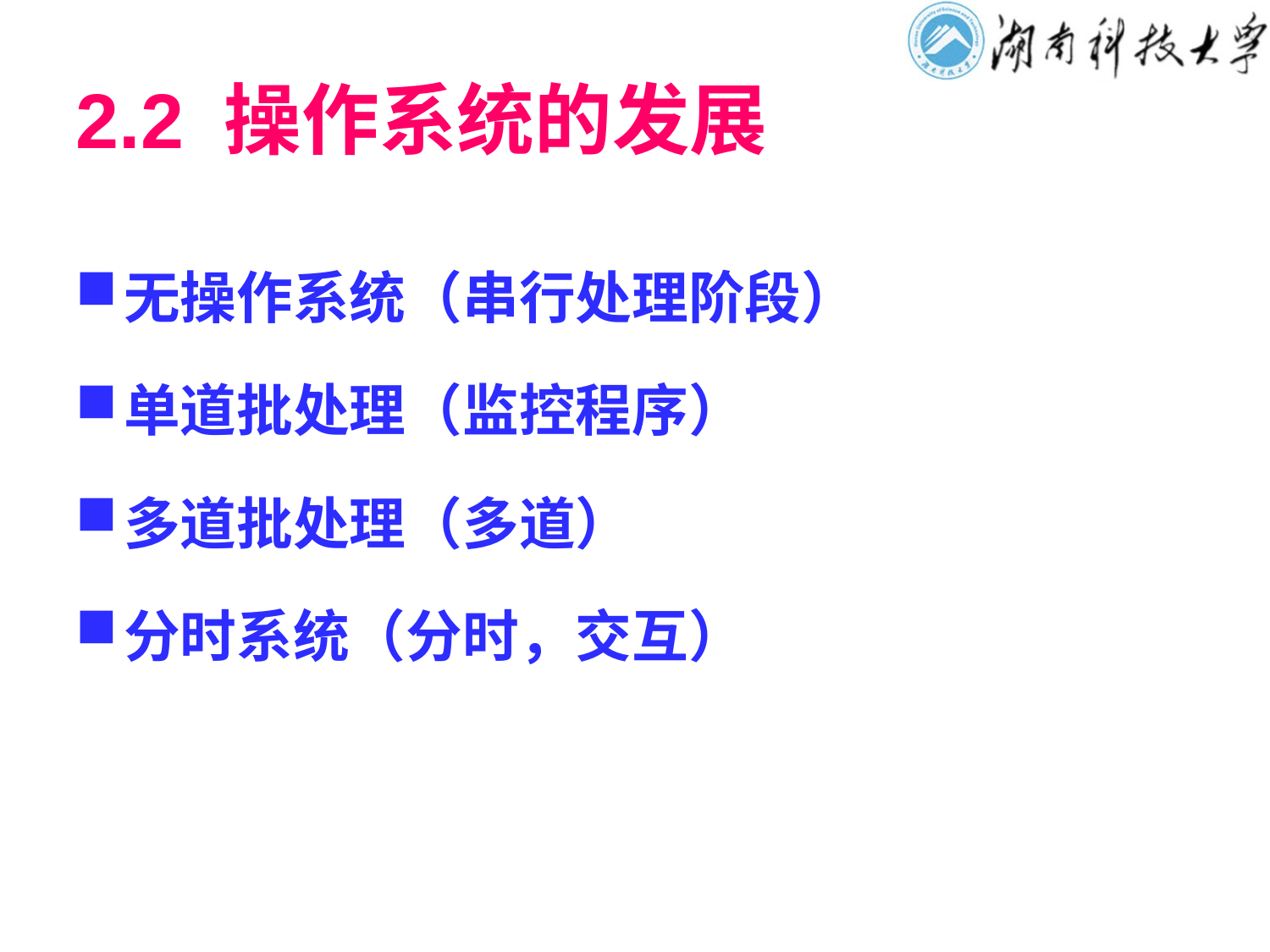

# 2.2 操作系统的发展
无操作系统（串行处理阶段）
单道批处理（监控程序）
多道批处理（多道）
分时系统（分时，交互）